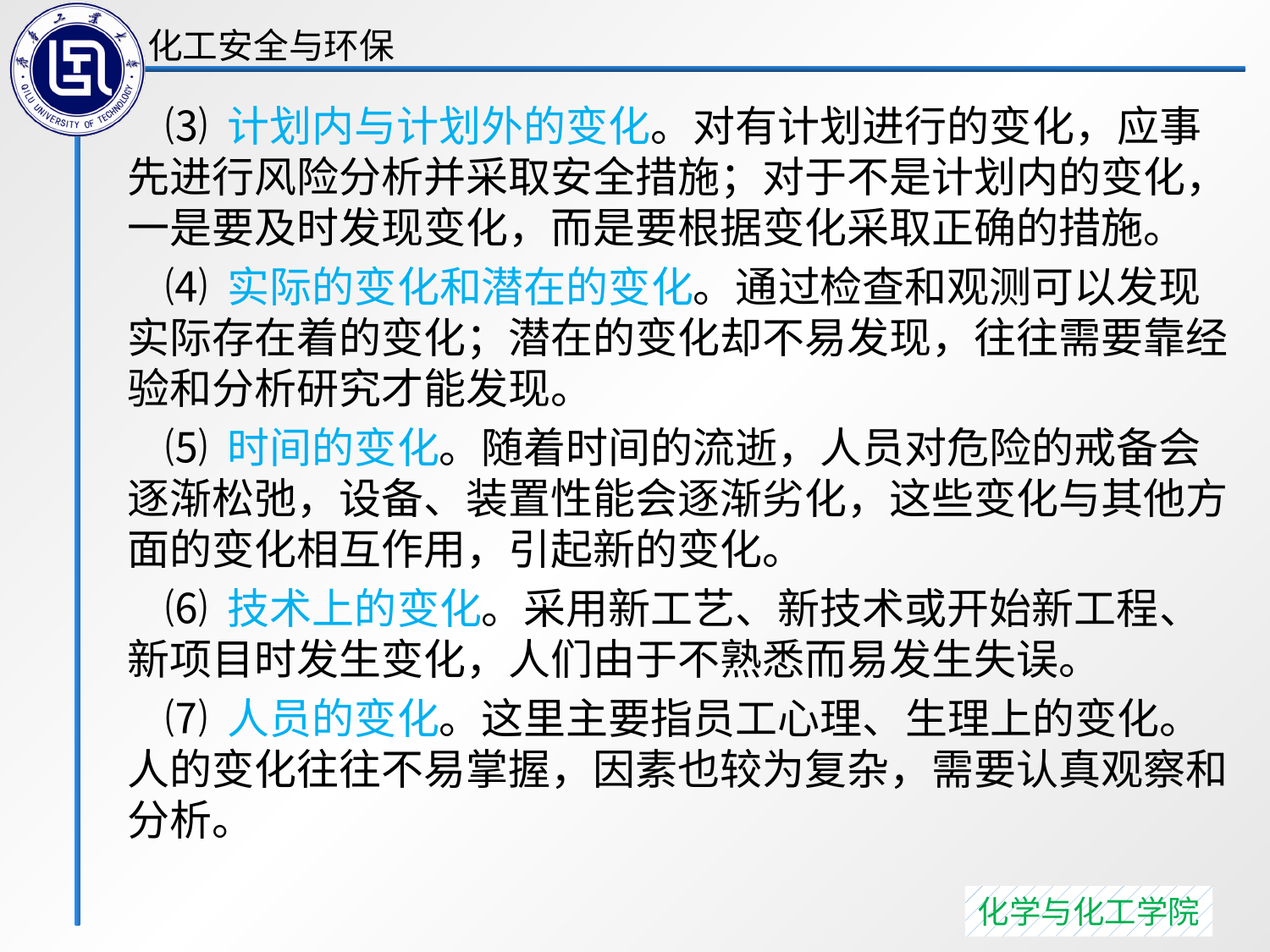

⑶ 计划内与计划外的变化。对有计划进行的变化，应事先进行风险分析并采取安全措施；对于不是计划内的变化，一是要及时发现变化，而是要根据变化采取正确的措施。
    ⑷ 实际的变化和潜在的变化。通过检查和观测可以发现实际存在着的变化；潜在的变化却不易发现，往往需要靠经验和分析研究才能发现。
    ⑸ 时间的变化。随着时间的流逝，人员对危险的戒备会逐渐松弛，设备、装置性能会逐渐劣化，这些变化与其他方面的变化相互作用，引起新的变化。
    ⑹ 技术上的变化。采用新工艺、新技术或开始新工程、新项目时发生变化，人们由于不熟悉而易发生失误。
    ⑺ 人员的变化。这里主要指员工心理、生理上的变化。人的变化往往不易掌握，因素也较为复杂，需要认真观察和分析。